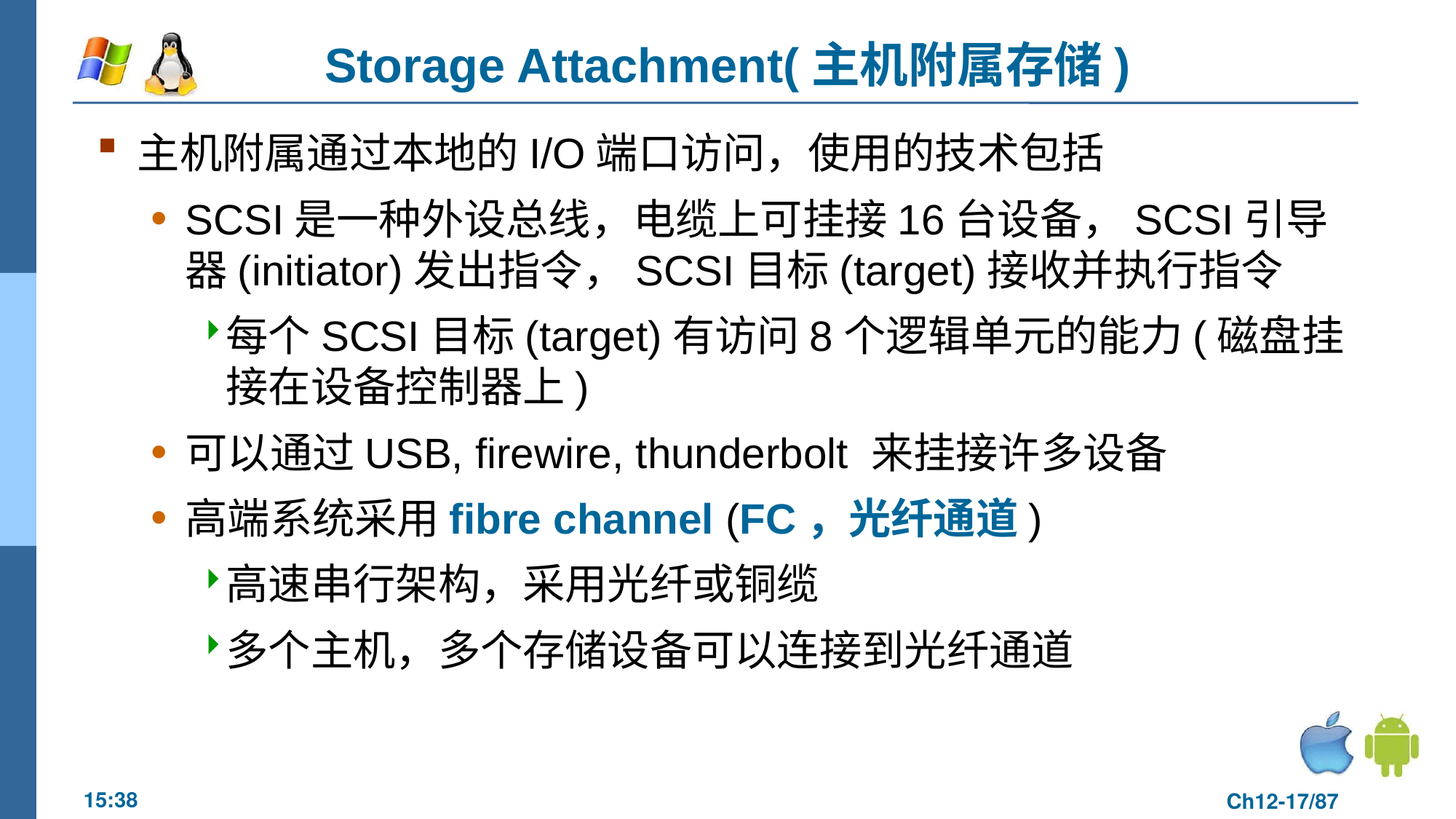

# Storage Attachment(主机附属存储)
主机附属通过本地的I/O端口访问，使用的技术包括
SCSI是一种外设总线，电缆上可挂接16台设备，SCSI引导器(initiator)发出指令，SCSI目标(target)接收并执行指令
每个SCSI目标(target)有访问8个逻辑单元的能力(磁盘挂接在设备控制器上)
可以通过USB, firewire, thunderbolt 来挂接许多设备
高端系统采用fibre channel (FC，光纤通道)
高速串行架构，采用光纤或铜缆
多个主机，多个存储设备可以连接到光纤通道